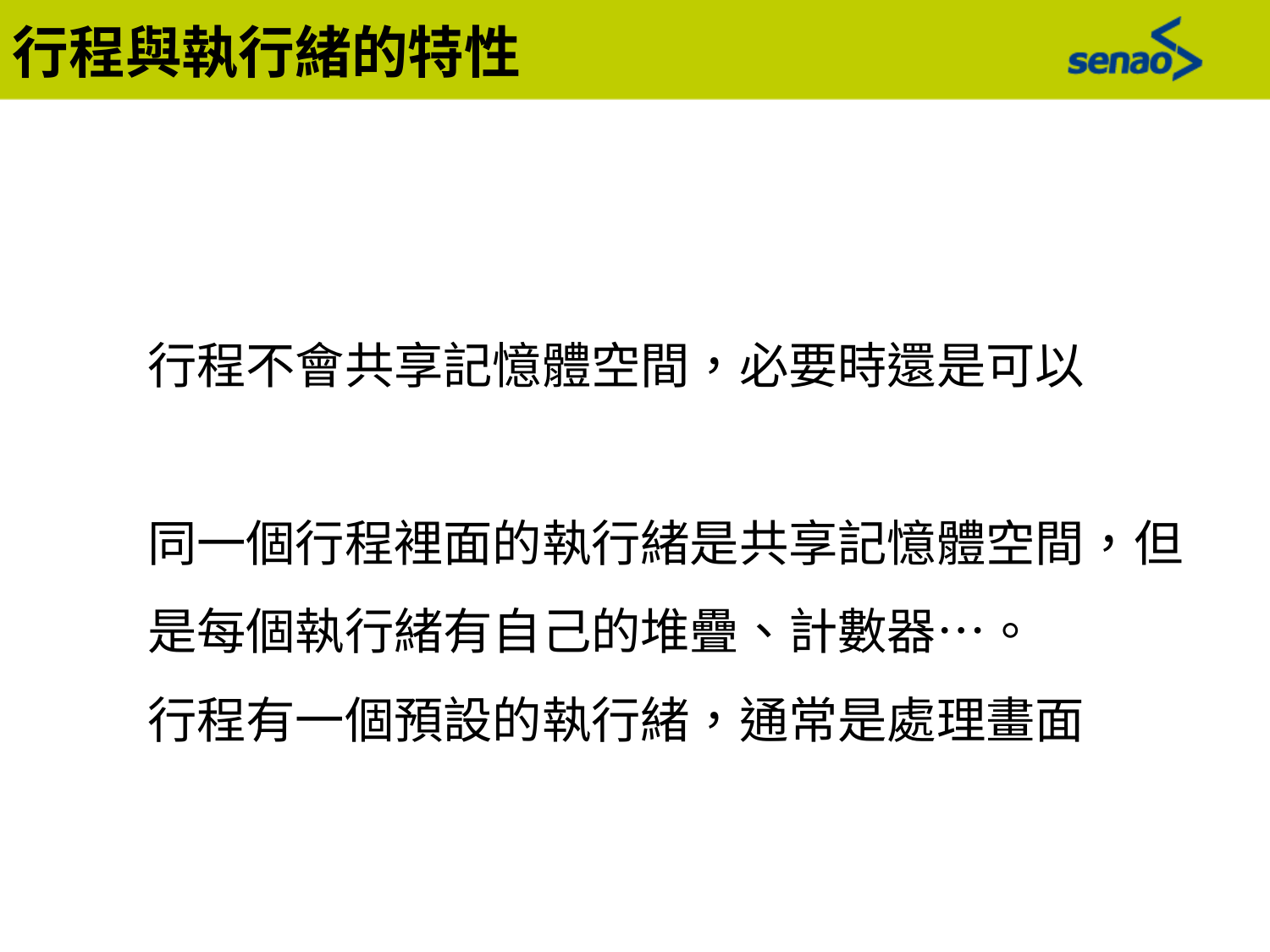

行程與執行緒的特性
行程不會共享記憶體空間，必要時還是可以

同一個行程裡面的執行緒是共享記憶體空間，但是每個執行緒有自己的堆疊、計數器…。
行程有一個預設的執行緒，通常是處理畫面